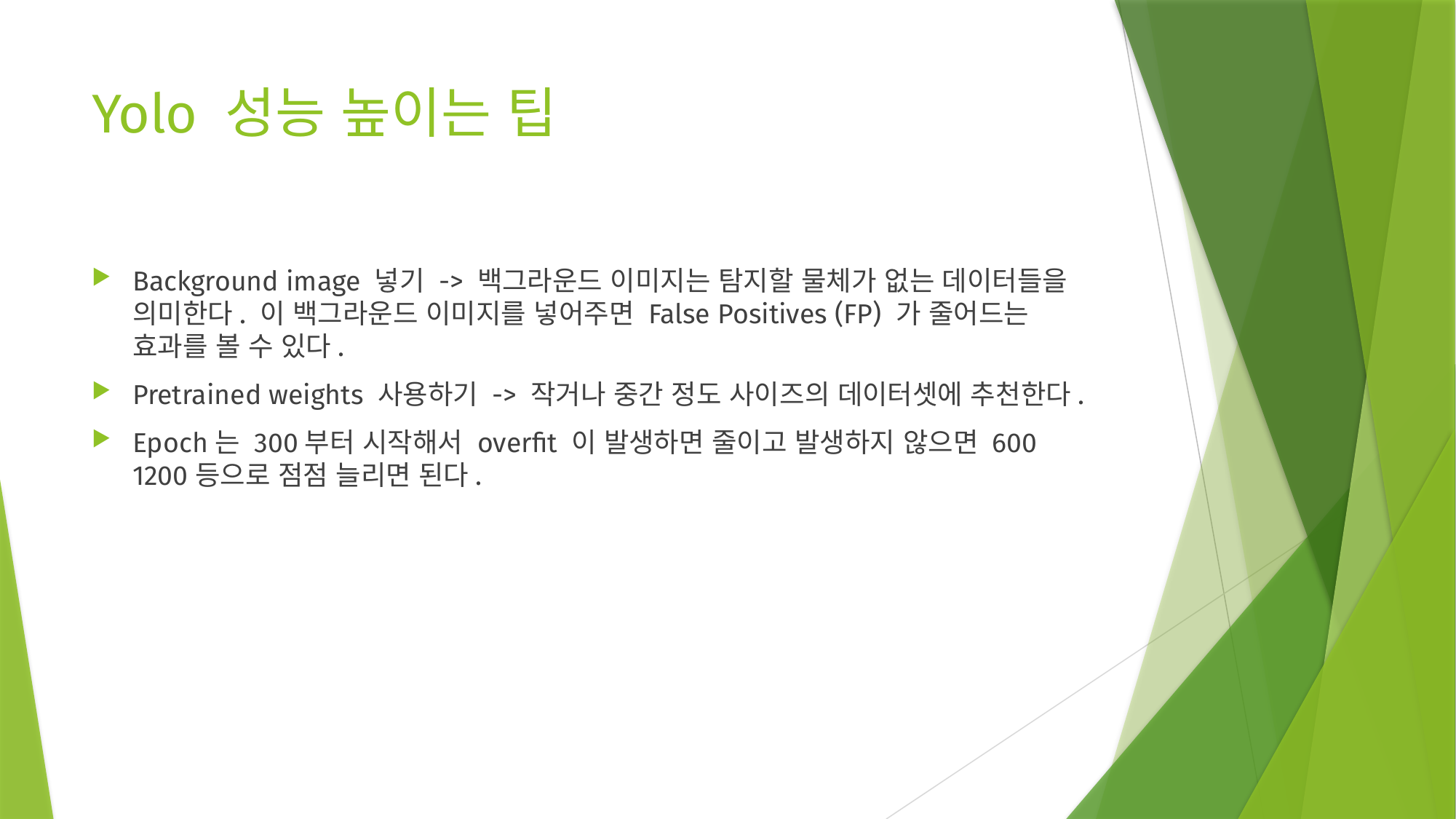

# Yolo 성능 높이는 팁
Background image 넣기 -> 백그라운드 이미지는 탐지할 물체가 없는 데이터들을 의미한다. 이 백그라운드 이미지를 넣어주면 False Positives (FP) 가 줄어드는 효과를 볼 수 있다.
Pretrained weights 사용하기 -> 작거나 중간 정도 사이즈의 데이터셋에 추천한다.
Epoch는 300부터 시작해서 overfit 이 발생하면 줄이고 발생하지 않으면 600 1200등으로 점점 늘리면 된다.